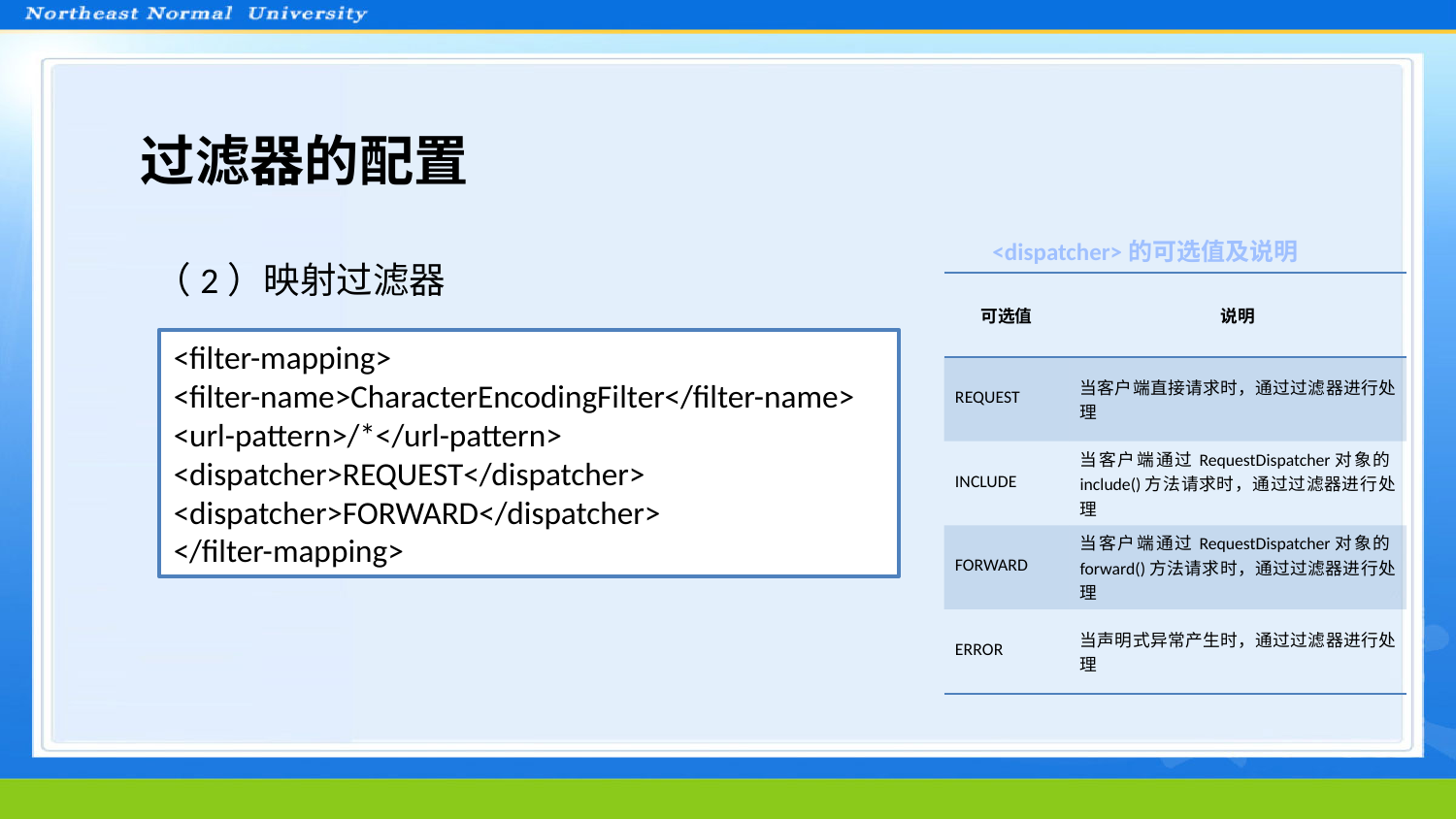

过滤器的配置
<dispatcher>的可选值及说明
（2）映射过滤器
| 可选值 | 说明 |
| --- | --- |
| REQUEST | 当客户端直接请求时，通过过滤器进行处理 |
| INCLUDE | 当客户端通过RequestDispatcher对象的include()方法请求时，通过过滤器进行处理 |
| FORWARD | 当客户端通过RequestDispatcher对象的forward()方法请求时，通过过滤器进行处理 |
| ERROR | 当声明式异常产生时，通过过滤器进行处理 |
<filter-mapping>
<filter-name>CharacterEncodingFilter</filter-name>
<url-pattern>/*</url-pattern>
<dispatcher>REQUEST</dispatcher>
<dispatcher>FORWARD</dispatcher>
</filter-mapping>